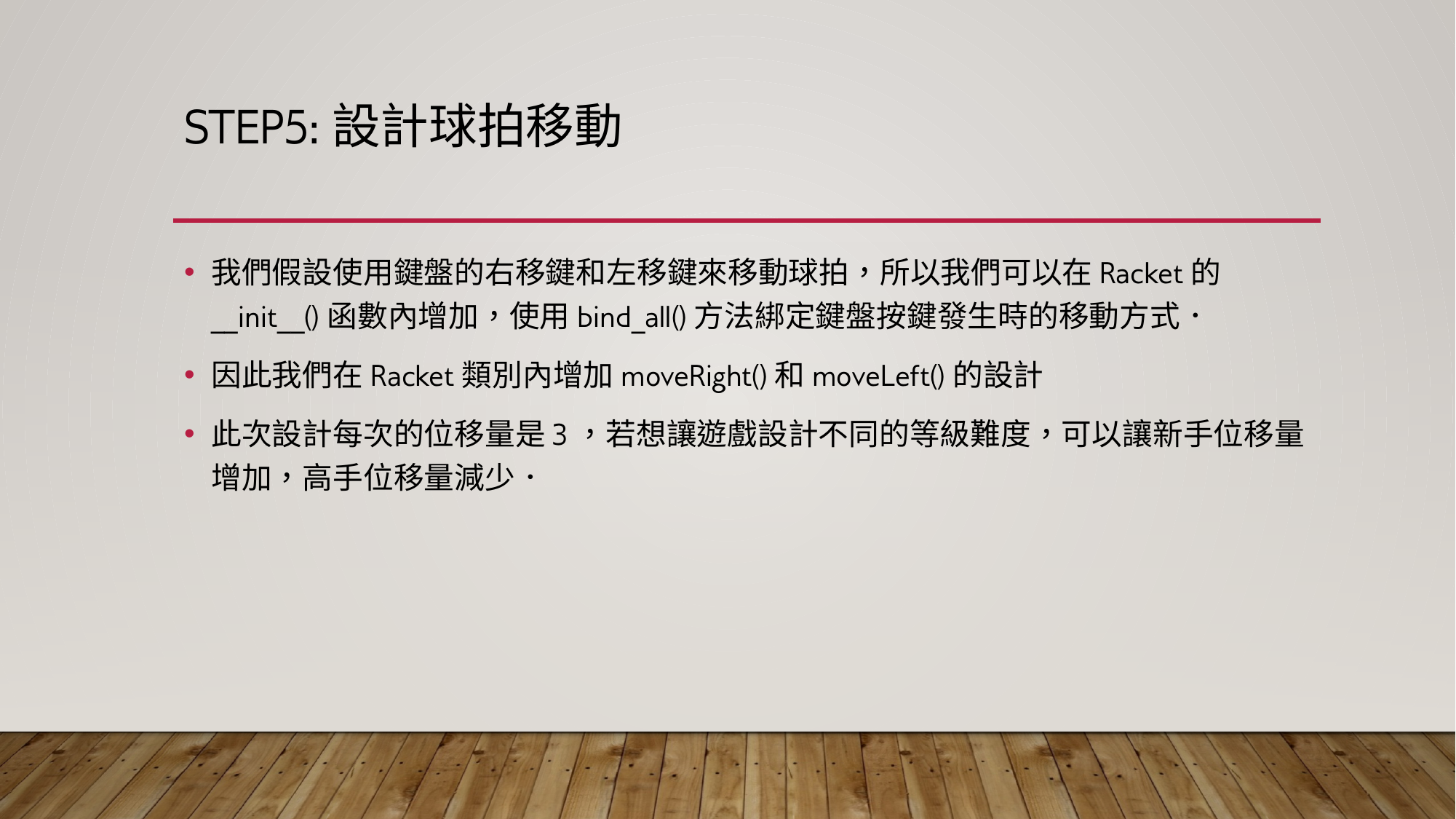

# STEp5:設計球拍移動
我們假設使用鍵盤的右移鍵和左移鍵來移動球拍，所以我們可以在Racket的__init__()函數內增加，使用bind_all()方法綁定鍵盤按鍵發生時的移動方式．
因此我們在Racket類別內增加moveRight()和moveLeft()的設計
此次設計每次的位移量是3，若想讓遊戲設計不同的等級難度，可以讓新手位移量增加，高手位移量減少．